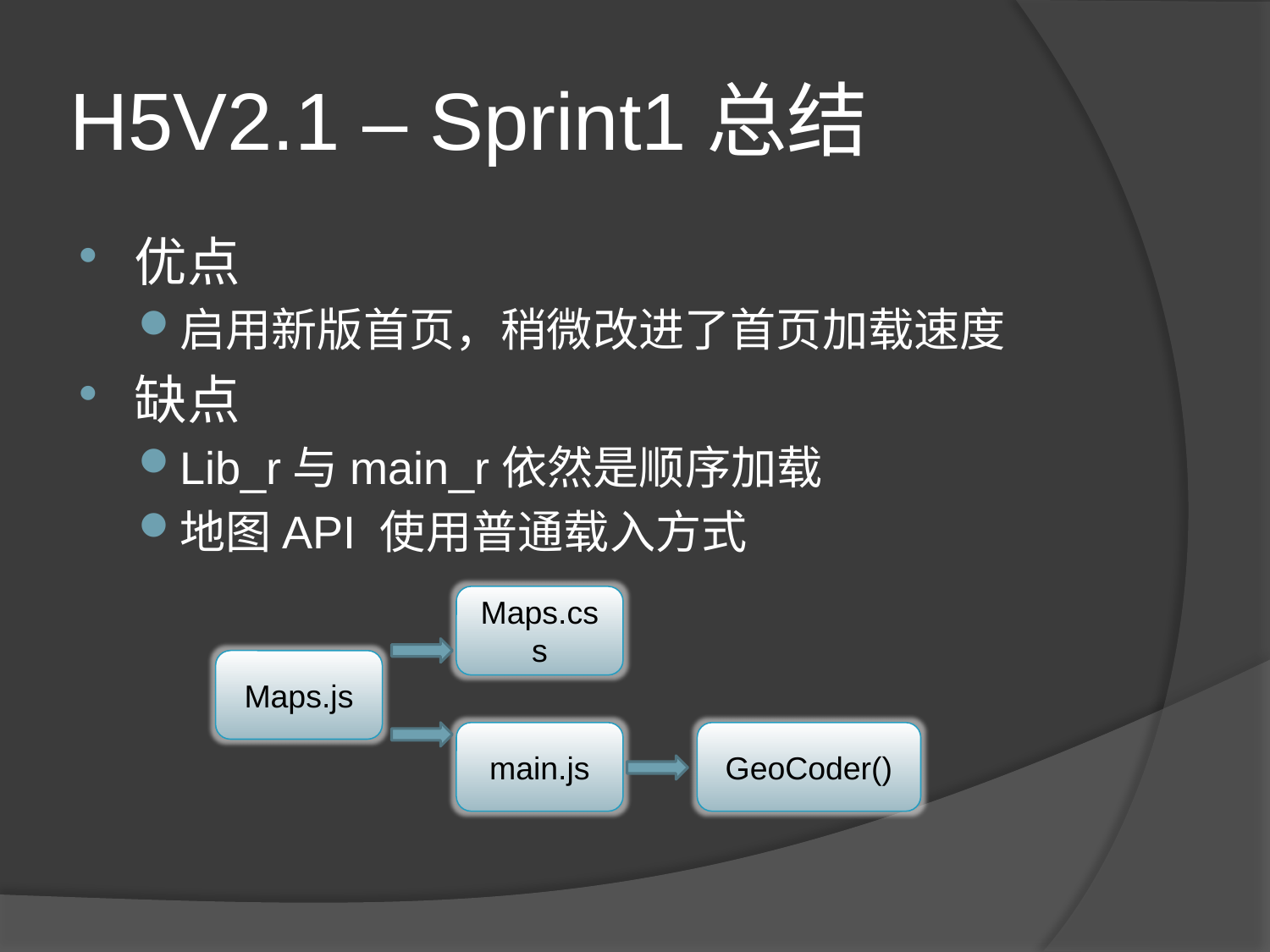

# H5V2.1 – Sprint1总结
优点
启用新版首页，稍微改进了首页加载速度
缺点
Lib_r与main_r依然是顺序加载
地图API 使用普通载入方式

Maps.css

Maps.js

main.js
GeoCoder()